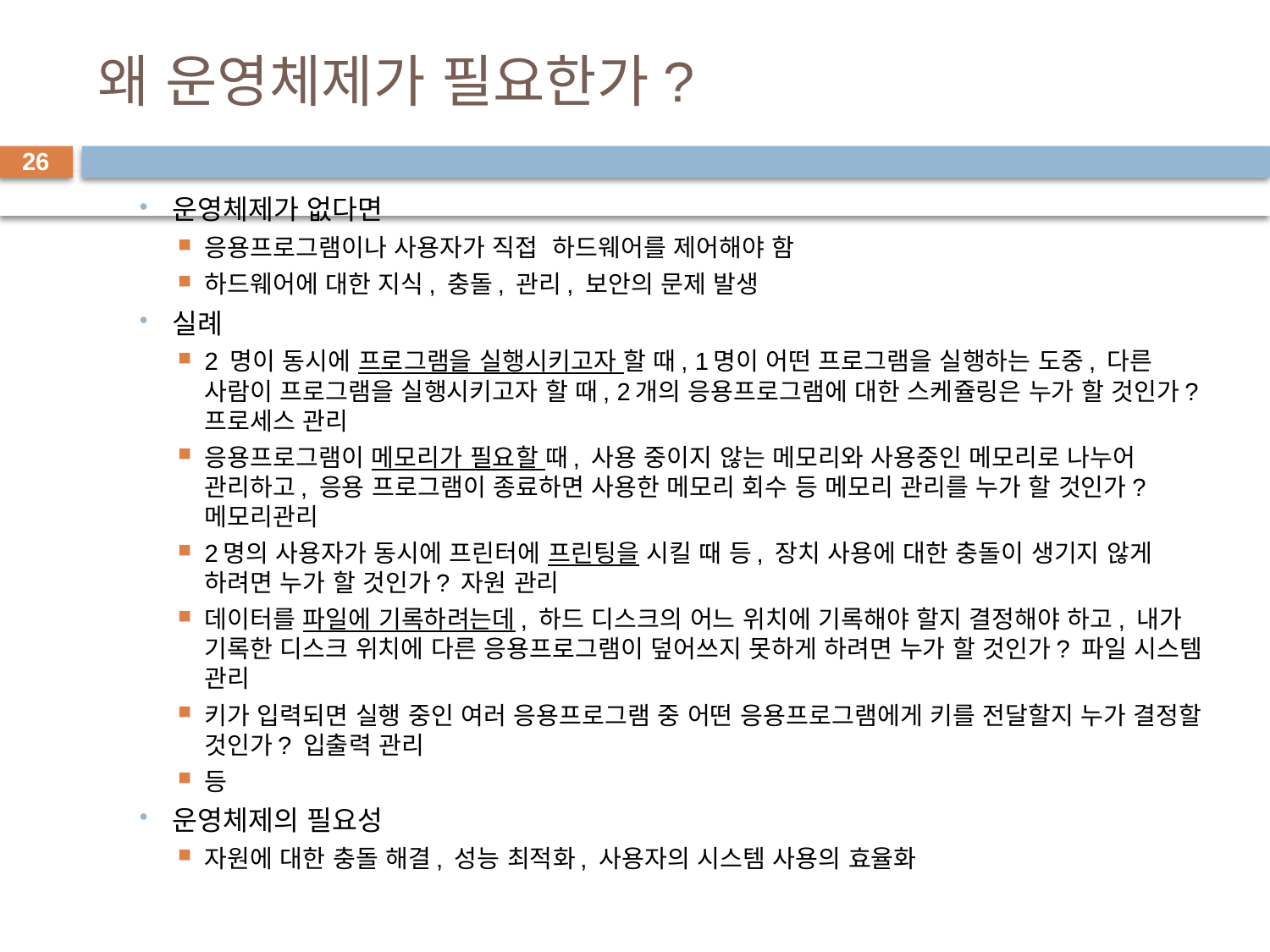

# 왜 운영체제가 필요한가?
26
운영체제가 없다면
응용프로그램이나 사용자가 직접  하드웨어를 제어해야 함
하드웨어에 대한 지식, 충돌, 관리, 보안의 문제 발생
실례
2 명이 동시에 프로그램을 실행시키고자 할 때, 1명이 어떤 프로그램을 실행하는 도중, 다른 사람이 프로그램을 실행시키고자 할 때, 2개의 응용프로그램에 대한 스케쥴링은 누가 할 것인가? 프로세스 관리
응용프로그램이 메모리가 필요할 때, 사용 중이지 않는 메모리와 사용중인 메모리로 나누어 관리하고, 응용 프로그램이 종료하면 사용한 메모리 회수 등 메모리 관리를 누가 할 것인가? 메모리관리
2명의 사용자가 동시에 프린터에 프린팅을 시킬 때 등, 장치 사용에 대한 충돌이 생기지 않게 하려면 누가 할 것인가? 자원 관리
데이터를 파일에 기록하려는데, 하드 디스크의 어느 위치에 기록해야 할지 결정해야 하고, 내가 기록한 디스크 위치에 다른 응용프로그램이 덮어쓰지 못하게 하려면 누가 할 것인가? 파일 시스템 관리
키가 입력되면 실행 중인 여러 응용프로그램 중 어떤 응용프로그램에게 키를 전달할지 누가 결정할 것인가? 입출력 관리
등
운영체제의 필요성
자원에 대한 충돌 해결, 성능 최적화, 사용자의 시스템 사용의 효율화